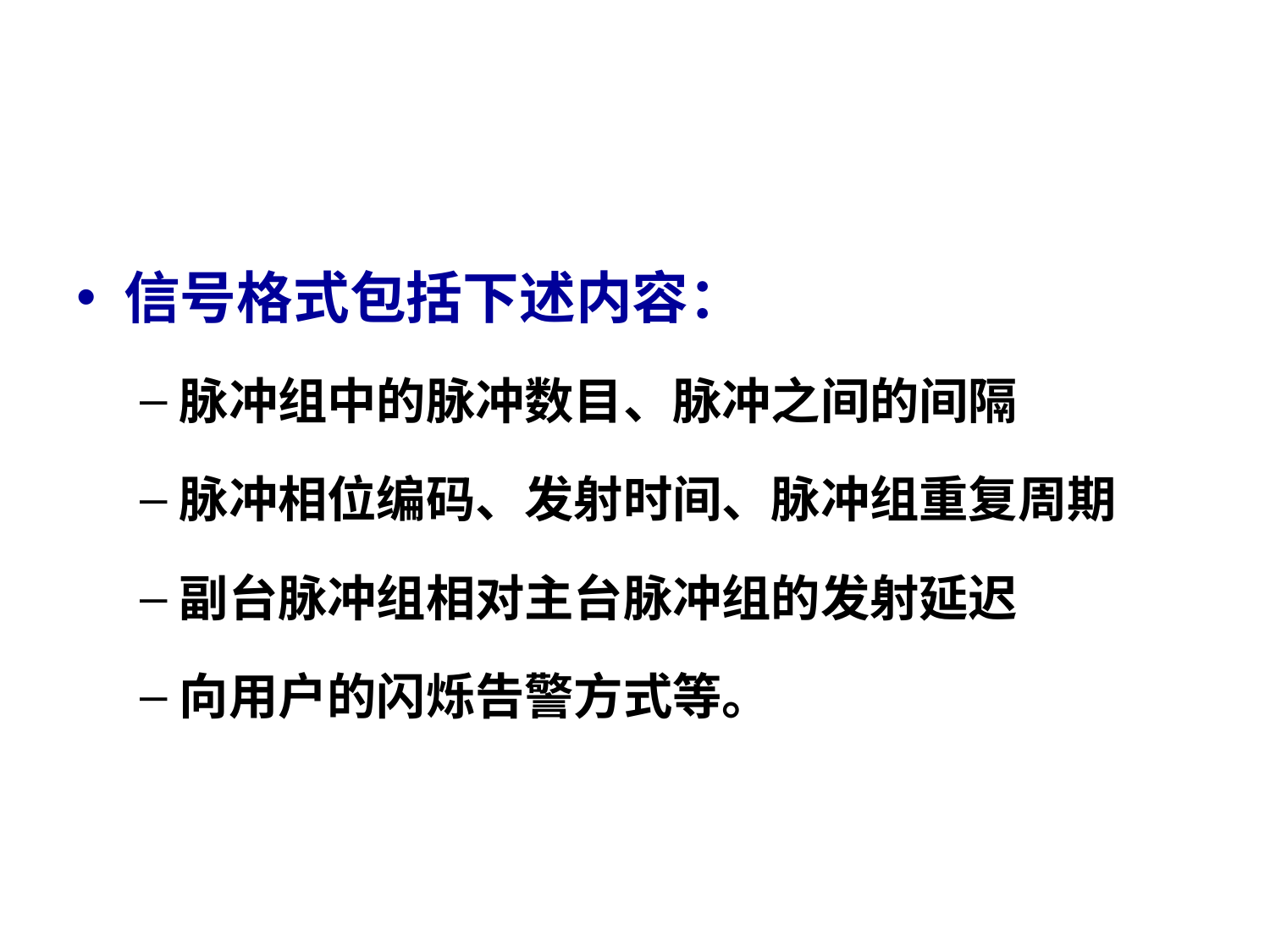

信号格式包括下述内容：
脉冲组中的脉冲数目、脉冲之间的间隔
脉冲相位编码、发射时间、脉冲组重复周期
副台脉冲组相对主台脉冲组的发射延迟
向用户的闪烁告警方式等。